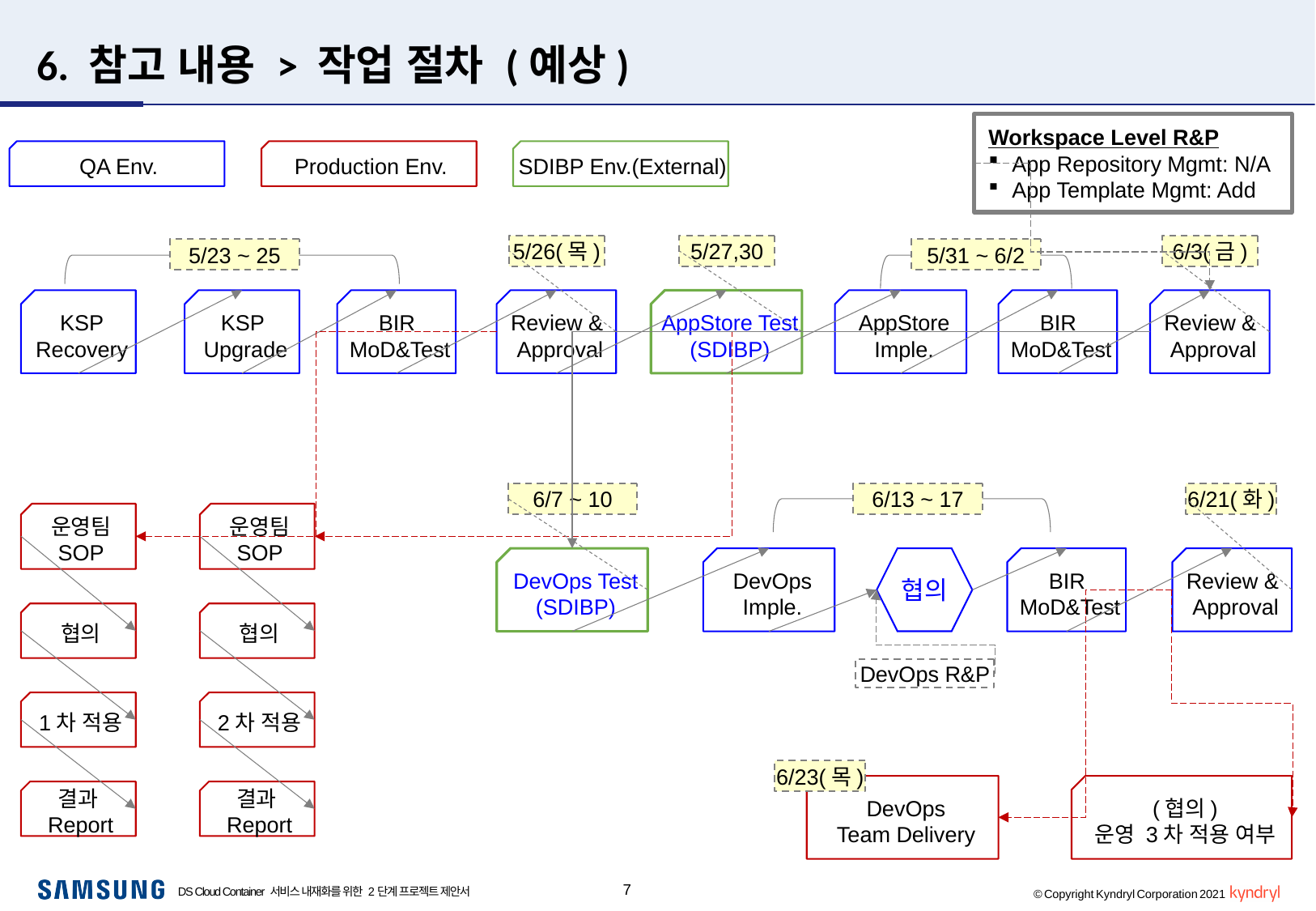

# 6. 참고 내용 > 작업 절차 (예상)

Workspace Level R&P
App Repository Mgmt: N/A
App Template Mgmt: Add
QA Env.
Production Env.
SDIBP Env.(External)

5/26(목)
5/27,30
6/3(금)
5/23 ~ 25
5/31 ~ 6/2
AppStore Test
(SDIBP)
KSP
Recovery
KSP
Upgrade
BIR
MoD&Test
Review &
Approval
AppStore
Imple.
BIR
MoD&Test
Review &
Approval

6/7 ~ 10
6/13 ~ 17
6/21(화)
운영팀
SOP
운영팀
SOP
협의
BIR
MoD&Test
Review &
Approval
DevOps
Imple.
DevOps Test
(SDIBP)
협의
협의
DevOps R&P
1차 적용
2차 적용
6/23(목)
DevOps
Team Delivery
(협의)
운영 3차 적용 여부
결과
Report
결과
Report